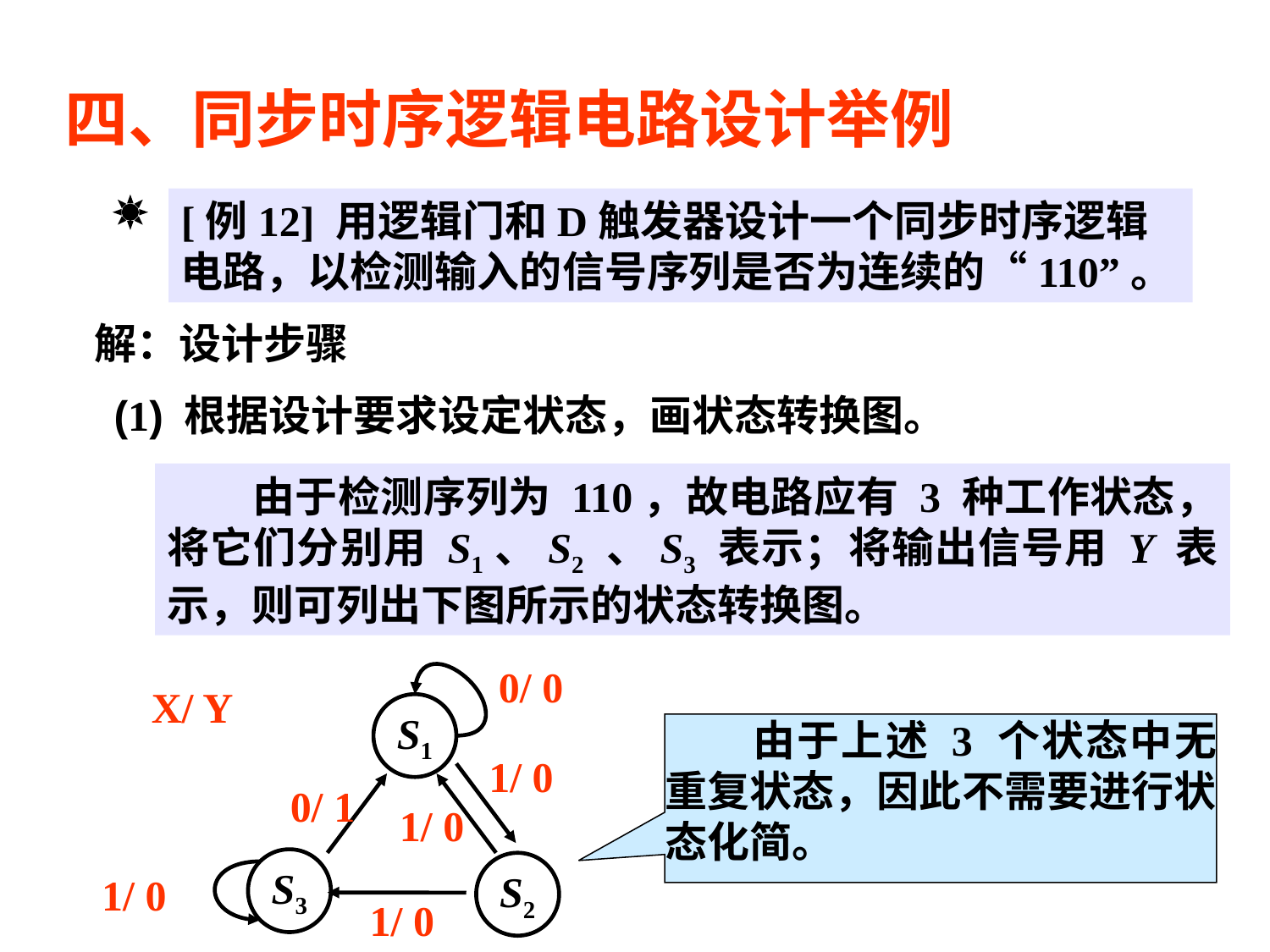

# 四、同步时序逻辑电路设计举例
[例12] 用逻辑门和D触发器设计一个同步时序逻辑电路，以检测输入的信号序列是否为连续的“110”。

解：设计步骤
(1) 根据设计要求设定状态，画状态转换图。
　　由于检测序列为 110，故电路应有 3 种工作状态，将它们分别用 S1、S2 、S3 表示；将输出信号用 Y 表示，则可列出下图所示的状态转换图。
0/ 0
X/ Y
S1
　　由于上述 3 个状态中无重复状态，因此不需要进行状态化简。
1/ 0

0/ 1

1/ 0
S3
S2
1/ 0
1/ 0